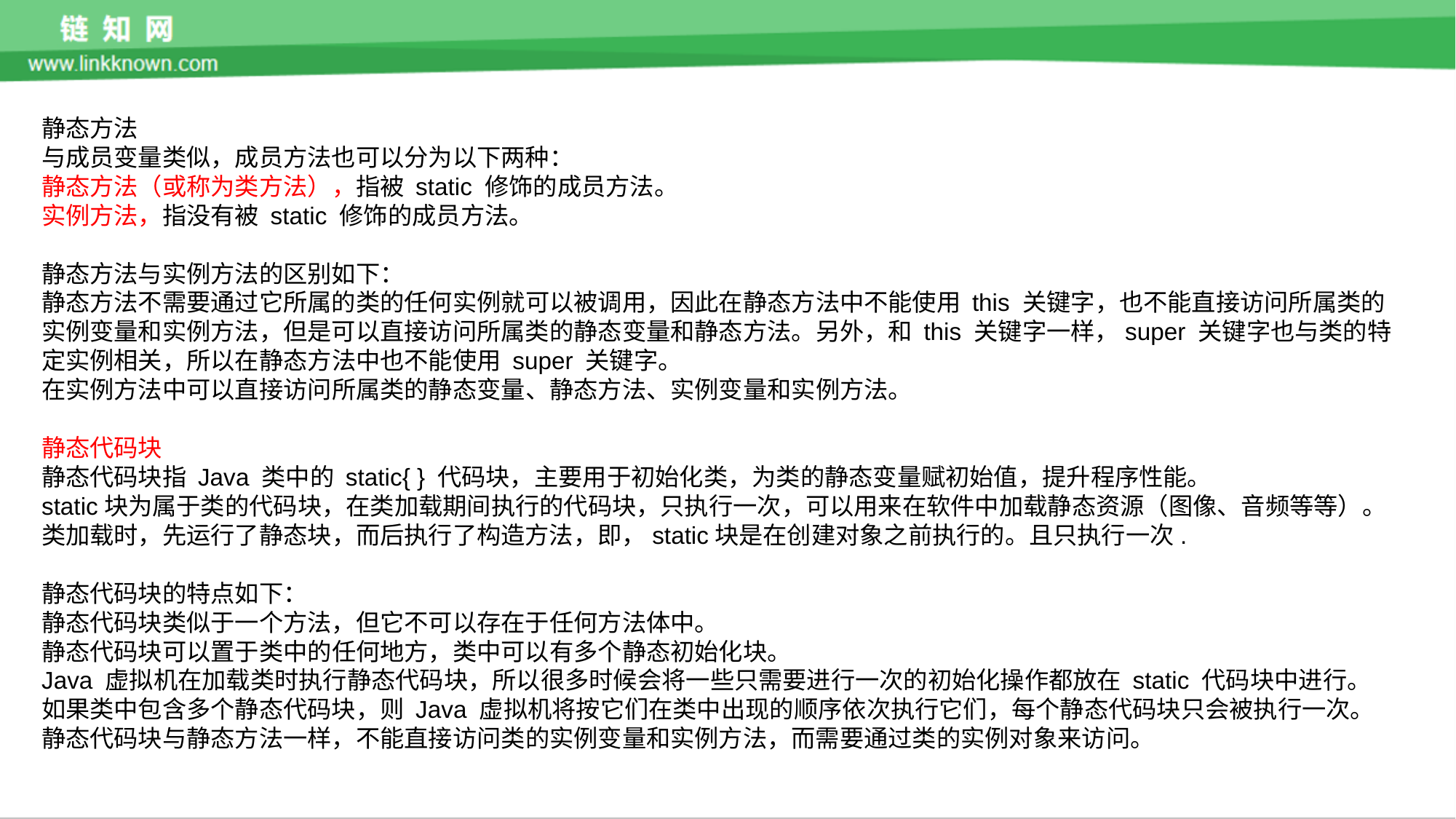

静态方法
与成员变量类似，成员方法也可以分为以下两种：
静态方法（或称为类方法），指被 static 修饰的成员方法。
实例方法，指没有被 static 修饰的成员方法。

静态方法与实例方法的区别如下：
静态方法不需要通过它所属的类的任何实例就可以被调用，因此在静态方法中不能使用 this 关键字，也不能直接访问所属类的实例变量和实例方法，但是可以直接访问所属类的静态变量和静态方法。另外，和 this 关键字一样，super 关键字也与类的特定实例相关，所以在静态方法中也不能使用 super 关键字。
在实例方法中可以直接访问所属类的静态变量、静态方法、实例变量和实例方法。

静态代码块
静态代码块指 Java 类中的 static{ } 代码块，主要用于初始化类，为类的静态变量赋初始值，提升程序性能。
static块为属于类的代码块，在类加载期间执行的代码块，只执行一次，可以用来在软件中加载静态资源（图像、音频等等）。
类加载时，先运行了静态块，而后执行了构造方法，即，static块是在创建对象之前执行的。且只执行一次.

静态代码块的特点如下：
静态代码块类似于一个方法，但它不可以存在于任何方法体中。
静态代码块可以置于类中的任何地方，类中可以有多个静态初始化块。
Java 虚拟机在加载类时执行静态代码块，所以很多时候会将一些只需要进行一次的初始化操作都放在 static 代码块中进行。
如果类中包含多个静态代码块，则 Java 虚拟机将按它们在类中出现的顺序依次执行它们，每个静态代码块只会被执行一次。
静态代码块与静态方法一样，不能直接访问类的实例变量和实例方法，而需要通过类的实例对象来访问。